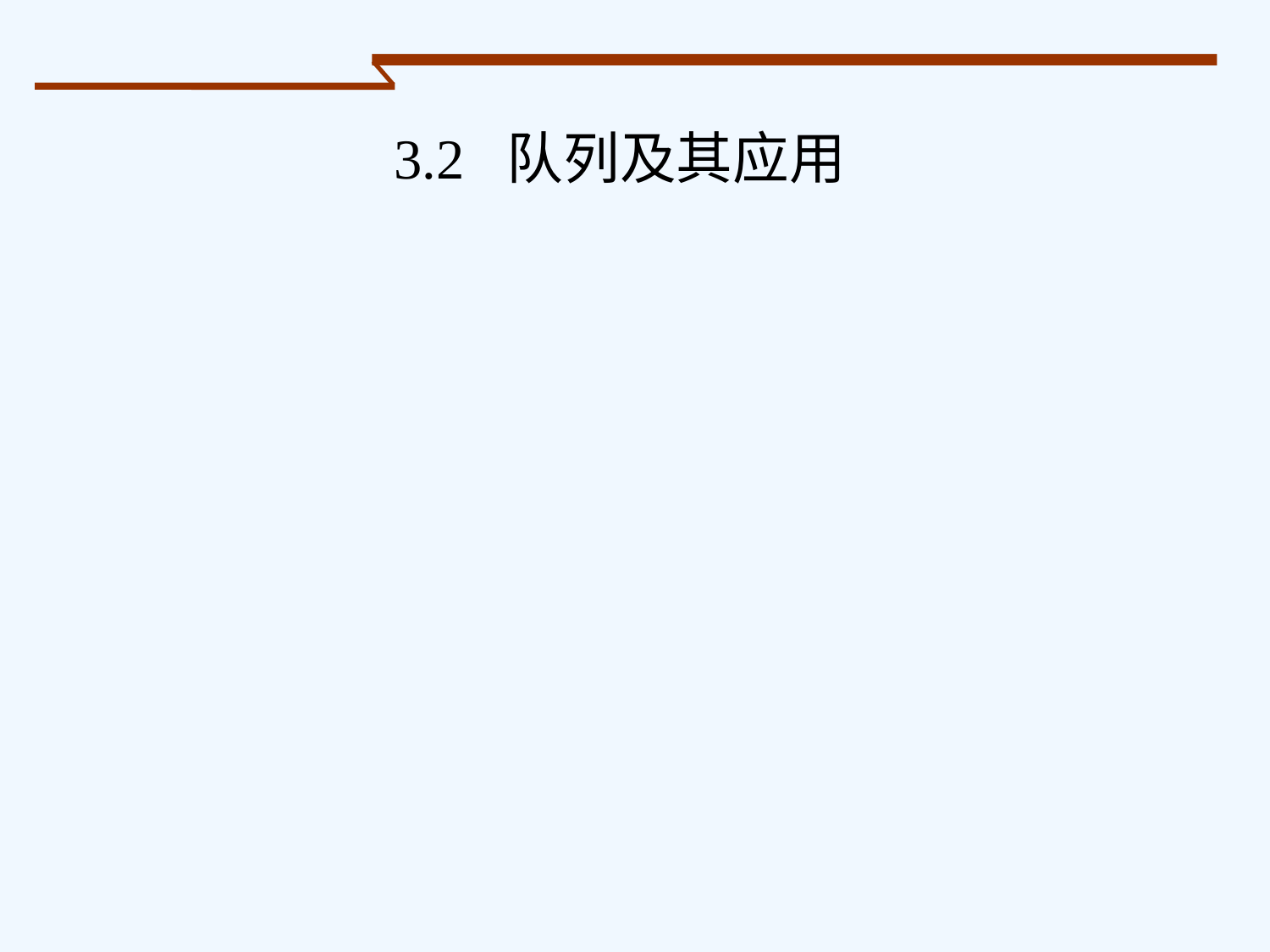

3.2  队列及其应用
   3.2.1 队列的基本概念
☞3.2.2 顺序队列及其基本算法
   3.2.3 链队列及其基本算法
   3.2.4 队列的应用举例